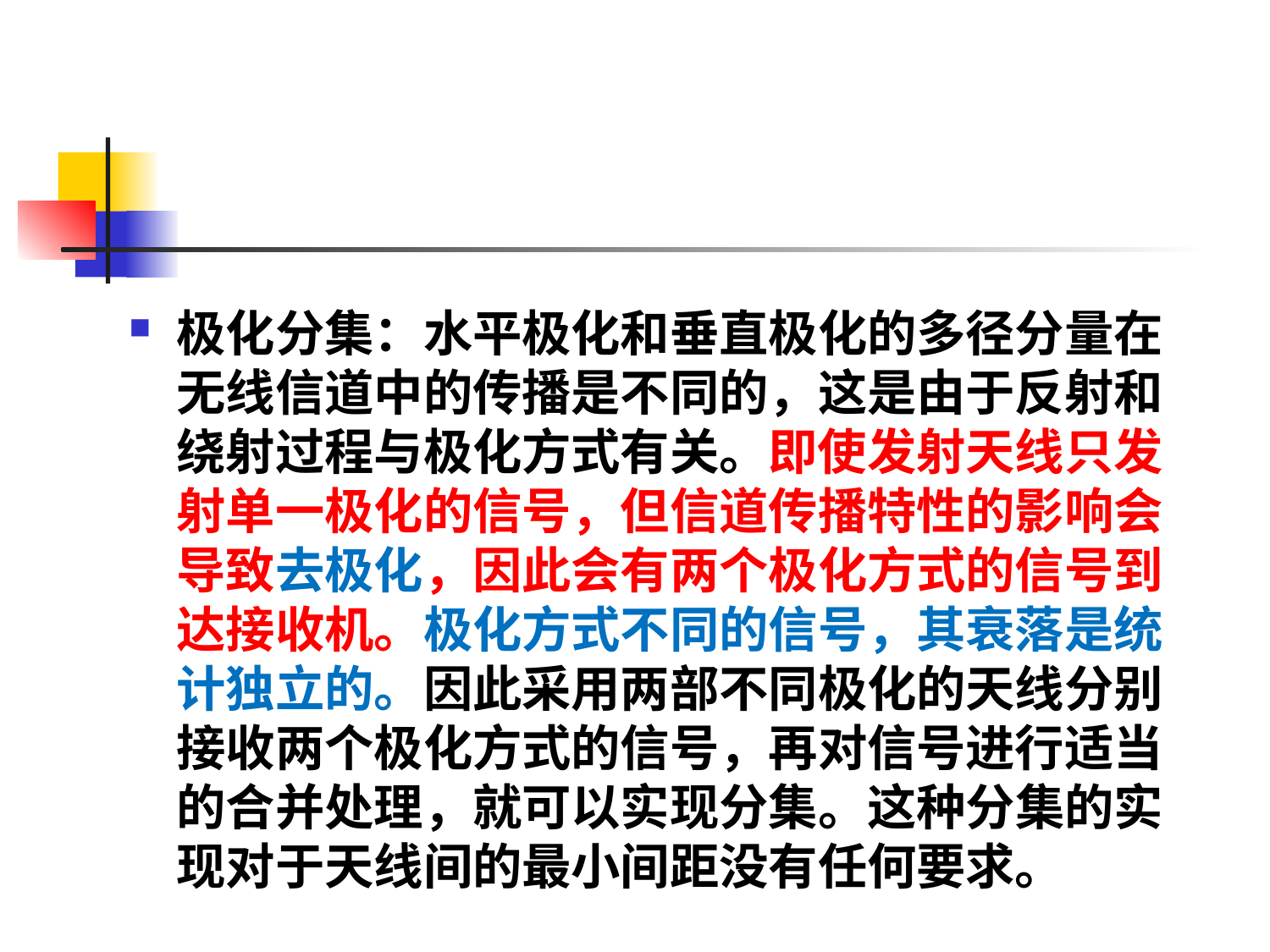

#
极化分集：水平极化和垂直极化的多径分量在无线信道中的传播是不同的，这是由于反射和绕射过程与极化方式有关。即使发射天线只发射单一极化的信号，但信道传播特性的影响会导致去极化，因此会有两个极化方式的信号到达接收机。极化方式不同的信号，其衰落是统计独立的。因此采用两部不同极化的天线分别接收两个极化方式的信号，再对信号进行适当的合并处理，就可以实现分集。这种分集的实现对于天线间的最小间距没有任何要求。